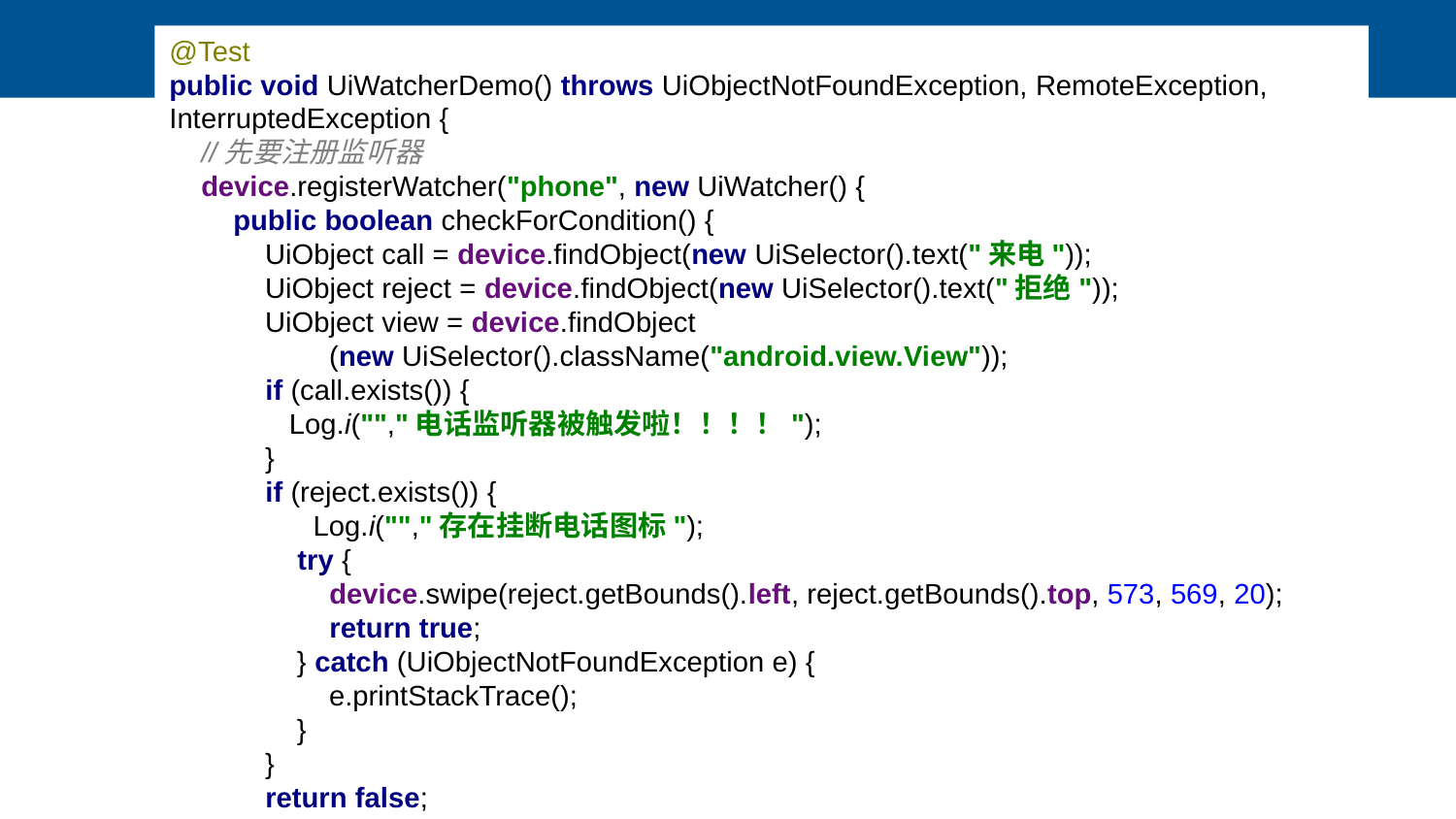

@Test
public void UiWatcherDemo() throws UiObjectNotFoundException, RemoteException, InterruptedException {
    //先要注册监听器
    device.registerWatcher("phone", new UiWatcher() {
        public boolean checkForCondition() {
            UiObject call = device.findObject(new UiSelector().text("来电"));
            UiObject reject = device.findObject(new UiSelector().text("拒绝"));
            UiObject view = device.findObject
                    (new UiSelector().className("android.view.View"));
            if (call.exists()) {
               Log.i("","电话监听器被触发啦！！！！");
            }
            if (reject.exists()) {
                  Log.i("","存在挂断电话图标");
                try {
                    device.swipe(reject.getBounds().left, reject.getBounds().top, 573, 569, 20);
                    return true;
                } catch (UiObjectNotFoundException e) {
                    e.printStackTrace();
                }
            }
            return false;
        }
    });
# UiWatcher